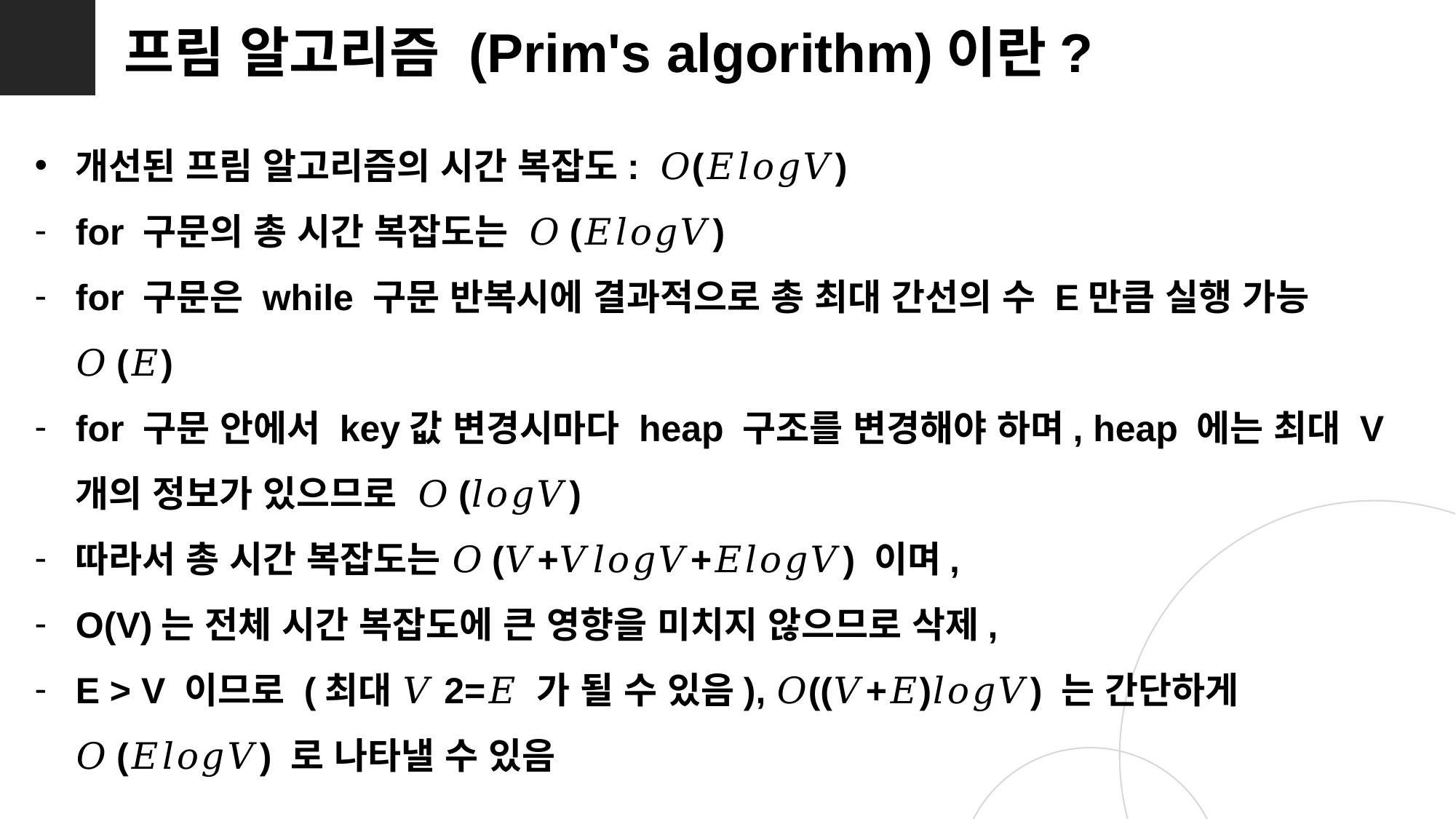

프림 알고리즘 (Prim's algorithm)이란?
개선된 프림 알고리즘의 시간 복잡도:  𝑂(𝐸𝑙𝑜𝑔𝑉)
for 구문의 총 시간 복잡도는  𝑂(𝐸𝑙𝑜𝑔𝑉)
for 구문은 while 구문 반복시에 결과적으로 총 최대 간선의 수 E만큼 실행 가능  𝑂(𝐸)
for 구문 안에서 key값 변경시마다 heap 구조를 변경해야 하며, heap 에는 최대 V 개의 정보가 있으므로  𝑂(𝑙𝑜𝑔𝑉)
따라서 총 시간 복잡도는 𝑂(𝑉+𝑉𝑙𝑜𝑔𝑉+𝐸𝑙𝑜𝑔𝑉) 이며,
O(V)는 전체 시간 복잡도에 큰 영향을 미치지 않으므로 삭제,
E > V 이므로 (최대 𝑉2=𝐸 가 될 수 있음), 𝑂((𝑉+𝐸)𝑙𝑜𝑔𝑉) 는 간단하게 𝑂(𝐸𝑙𝑜𝑔𝑉) 로 나타낼 수 있음